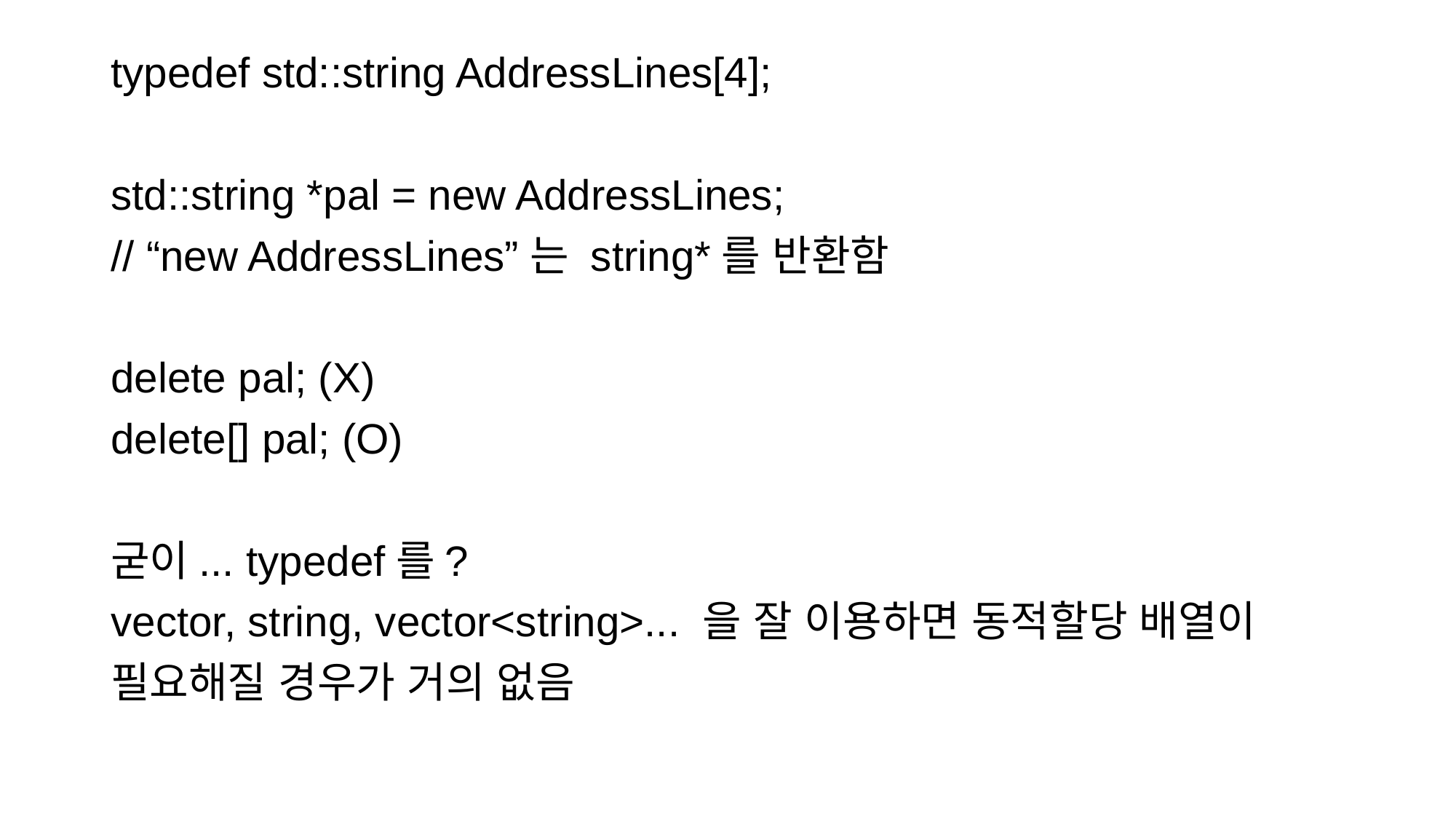

typedef std::string AddressLines[4];

std::string *pal = new AddressLines;
// “new AddressLines”는 string*를 반환함

delete pal; (X)
delete[] pal; (O)

굳이... typedef를?
vector, string, vector<string>... 을 잘 이용하면 동적할당 배열이
필요해질 경우가 거의 없음